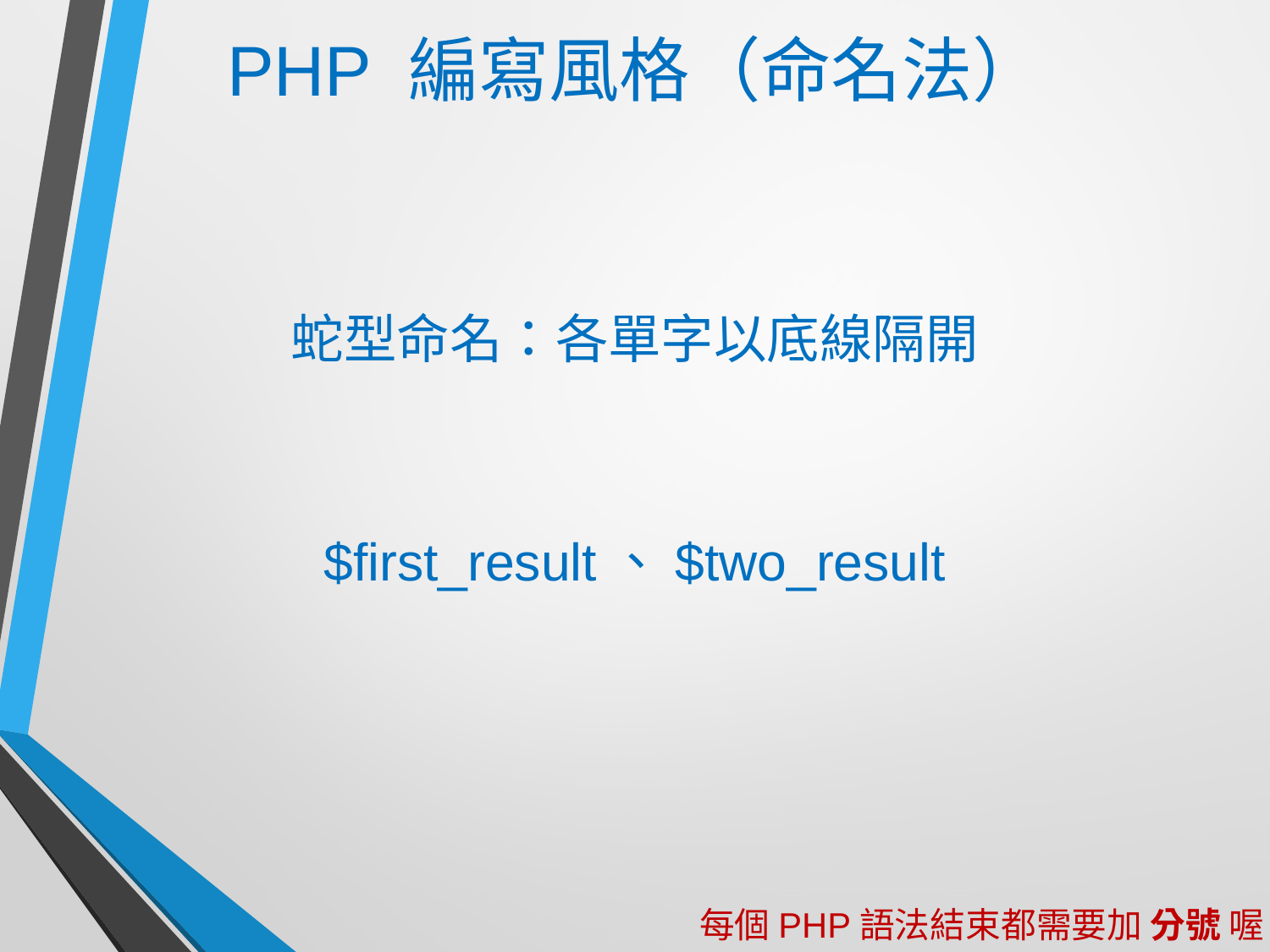

# PHP 編寫風格（命名法）
蛇型命名：各單字以底線隔開

$first_result、$two_result
每個PHP語法結束都需要加 分號 喔